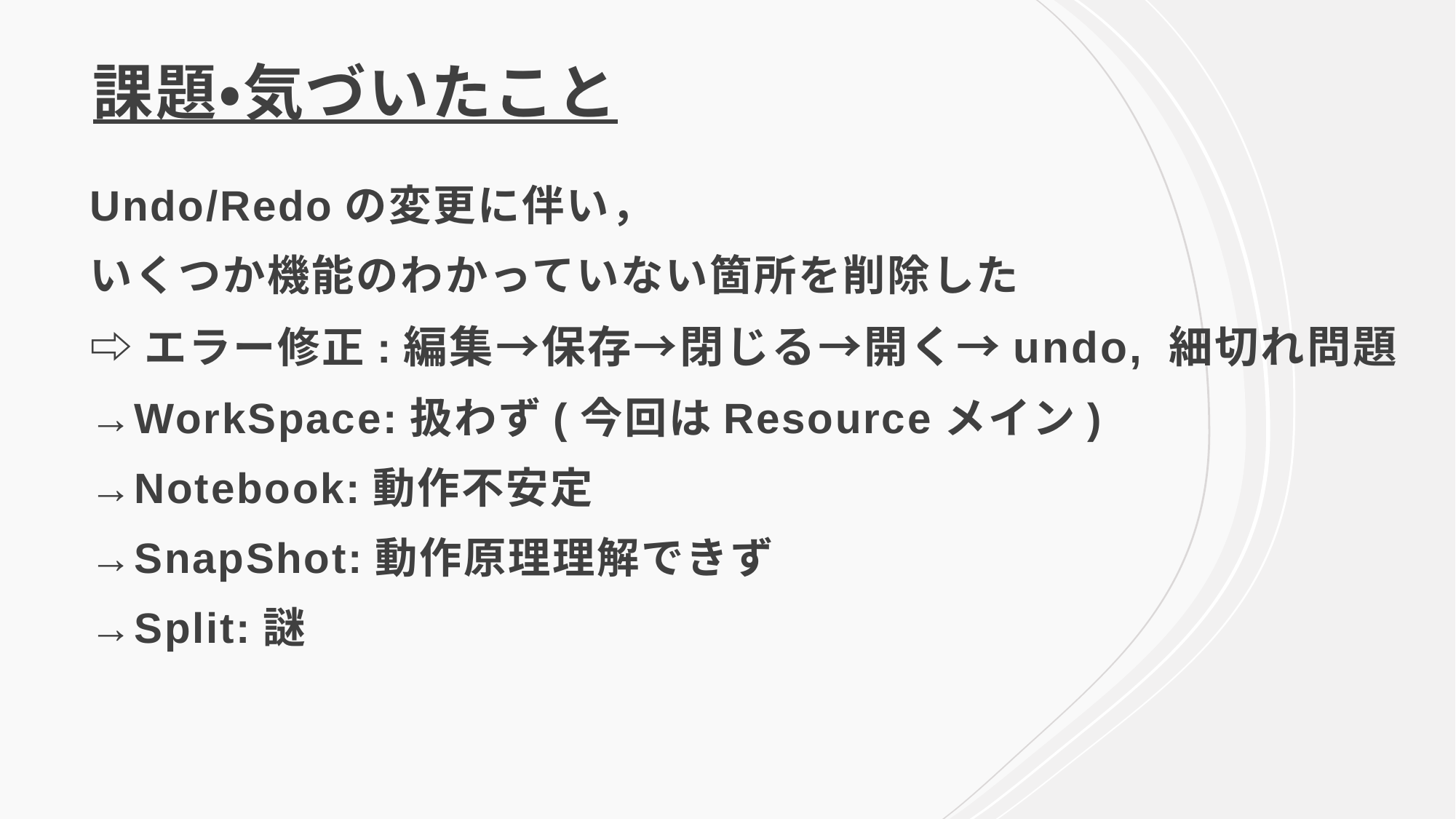

# 課題・気づいたこと
Undo/Redoの変更に伴い，
いくつか機能のわかっていない箇所を削除した
⇨エラー修正:編集→保存→閉じる→開く→undo, 細切れ問題
→WorkSpace:扱わず(今回はResourceメイン)
→Notebook:動作不安定
→SnapShot:動作原理理解できず
→Split:謎